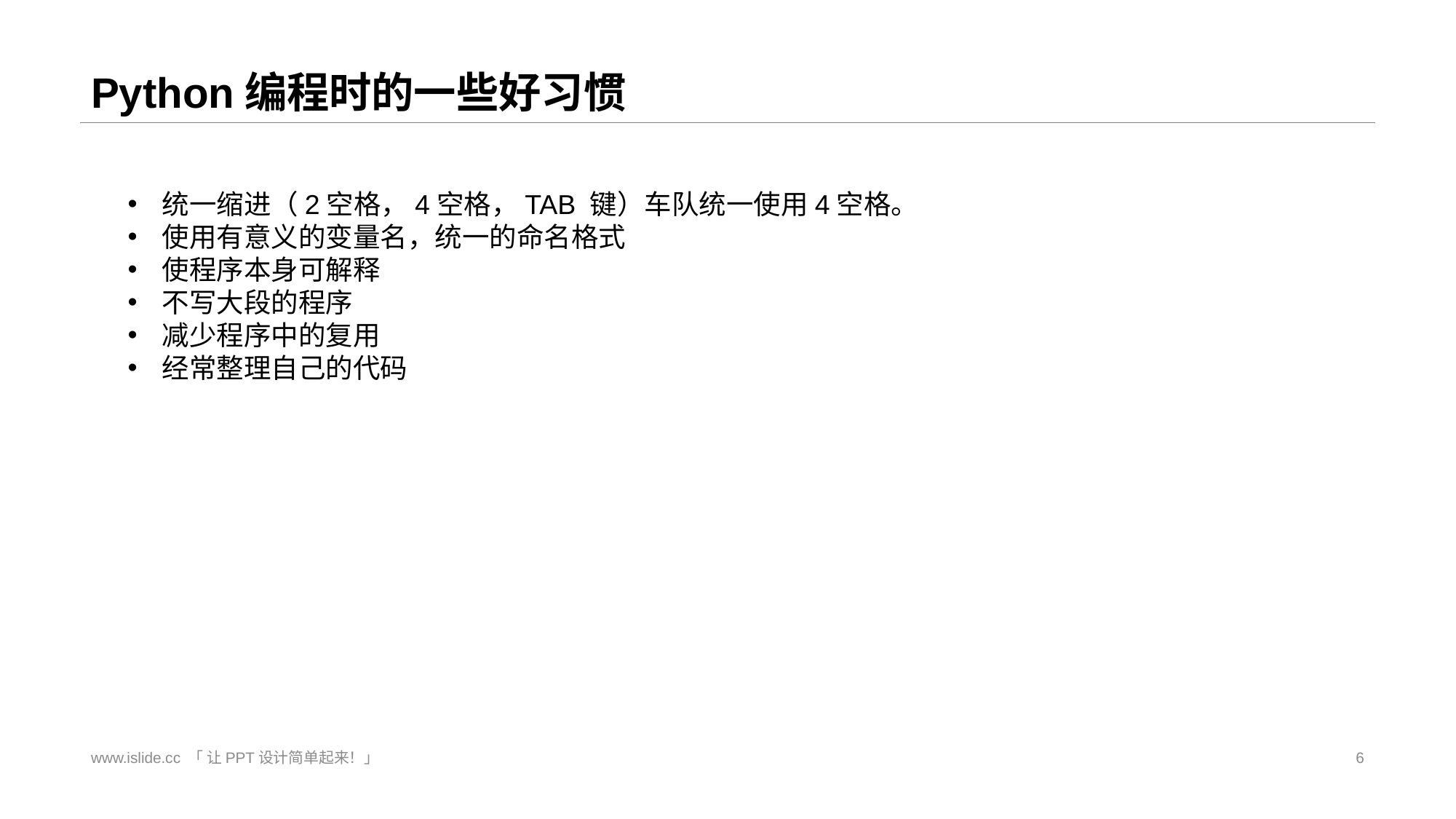

# Python编程时的一些好习惯
统一缩进（2空格，4空格，TAB 键）车队统一使用4空格。
使用有意义的变量名，统一的命名格式
使程序本身可解释
不写大段的程序
减少程序中的复用
经常整理自己的代码

www.islide.cc 「 让PPT设计简单起来！」
6